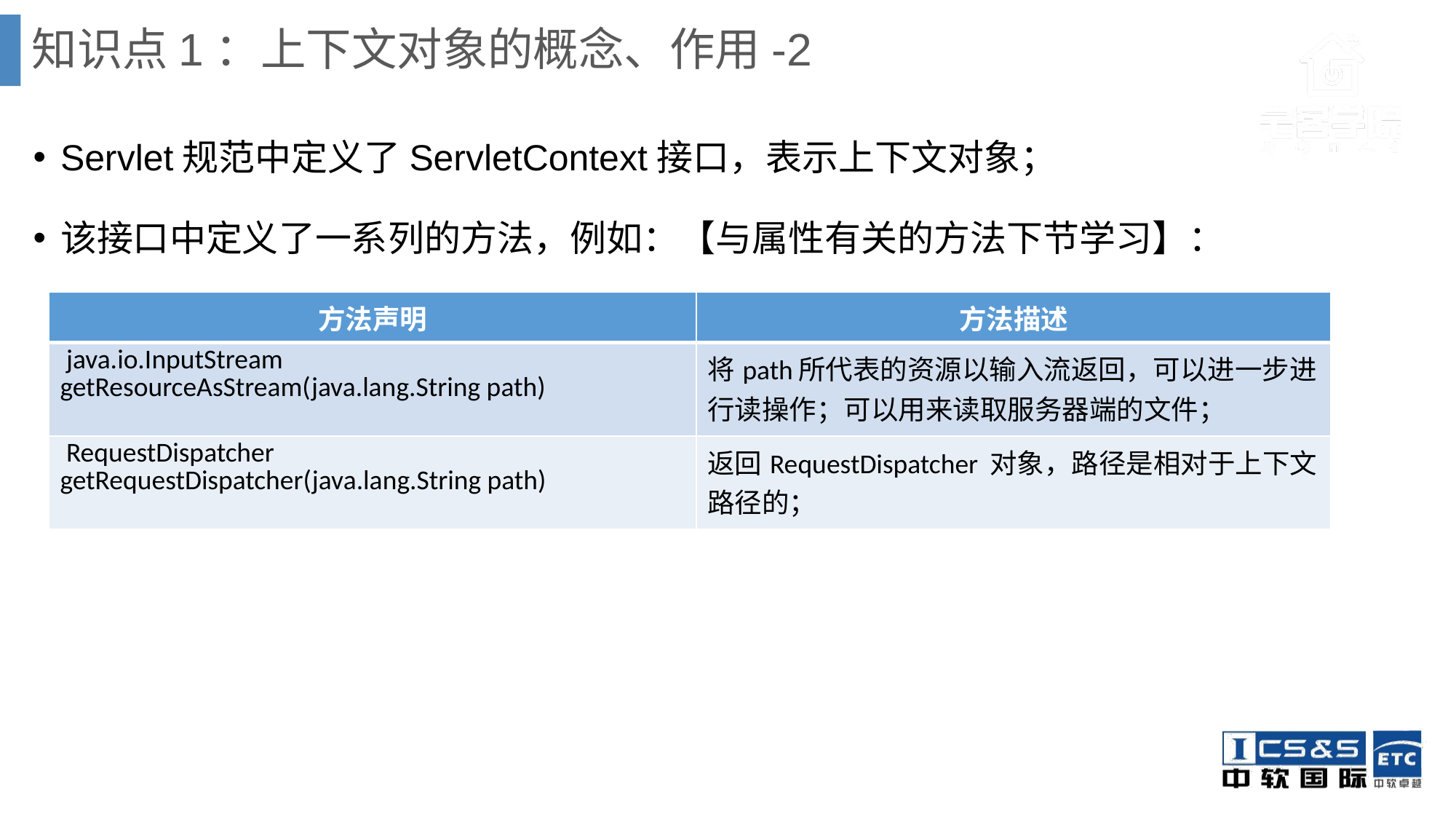

# 知识点1：上下文对象的概念、作用-2
Servlet规范中定义了ServletContext接口，表示上下文对象；
该接口中定义了一系列的方法，例如：【与属性有关的方法下节学习】：

| 方法声明 | 方法描述 |
| --- | --- |
| java.io.InputStream getResourceAsStream(java.lang.String path) | 将path所代表的资源以输入流返回，可以进一步进行读操作；可以用来读取服务器端的文件； |
| RequestDispatcher getRequestDispatcher(java.lang.String path) | 返回RequestDispatcher 对象，路径是相对于上下文路径的； |